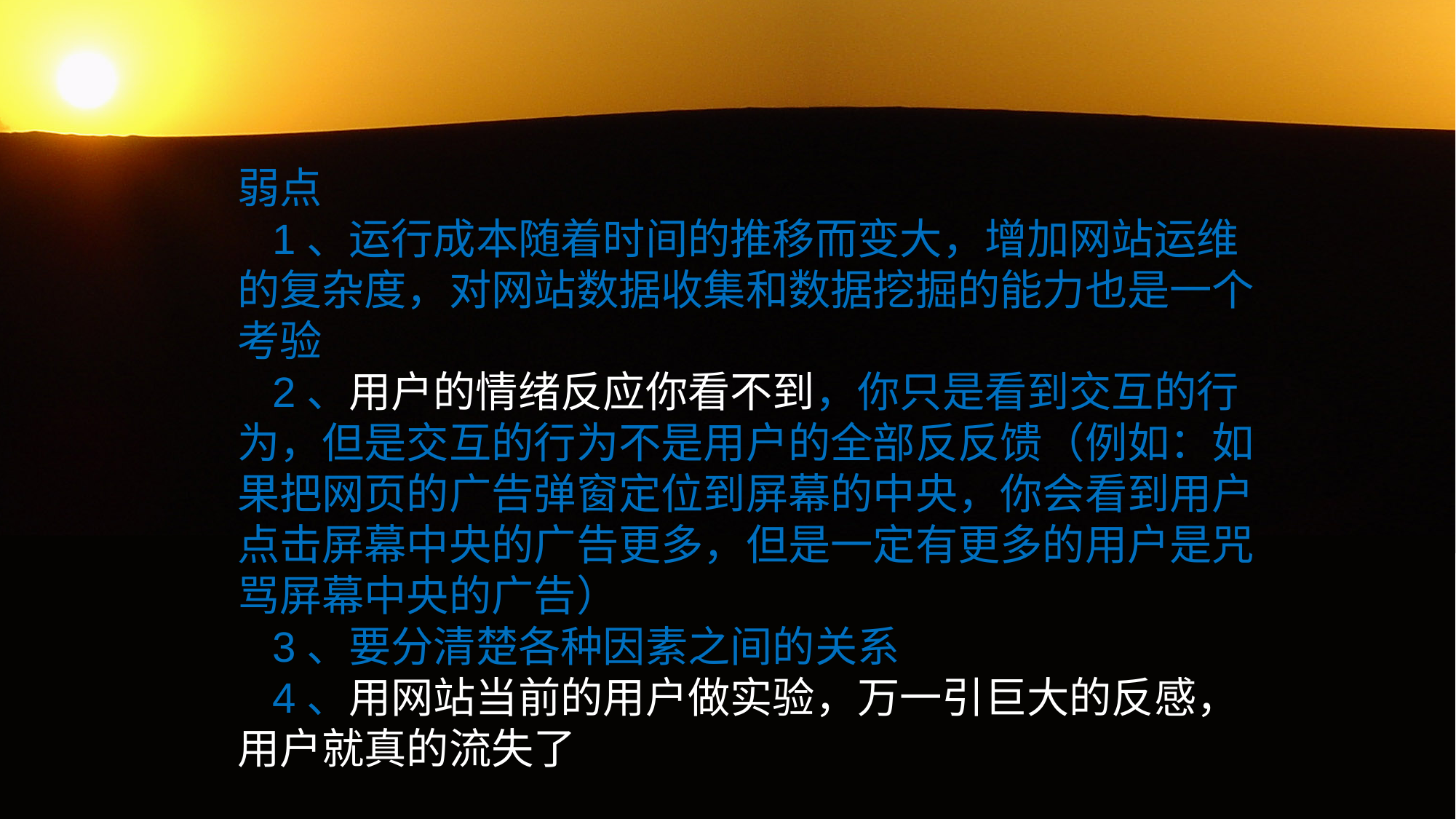

弱点
   1、运行成本随着时间的推移而变大，增加网站运维的复杂度，对网站数据收集和数据挖掘的能力也是一个考验
   2、用户的情绪反应你看不到，你只是看到交互的行为，但是交互的行为不是用户的全部反反馈（例如：如果把网页的广告弹窗定位到屏幕的中央，你会看到用户点击屏幕中央的广告更多，但是一定有更多的用户是咒骂屏幕中央的广告）
   3、要分清楚各种因素之间的关系
   4、用网站当前的用户做实验，万一引巨大的反感，用户就真的流失了